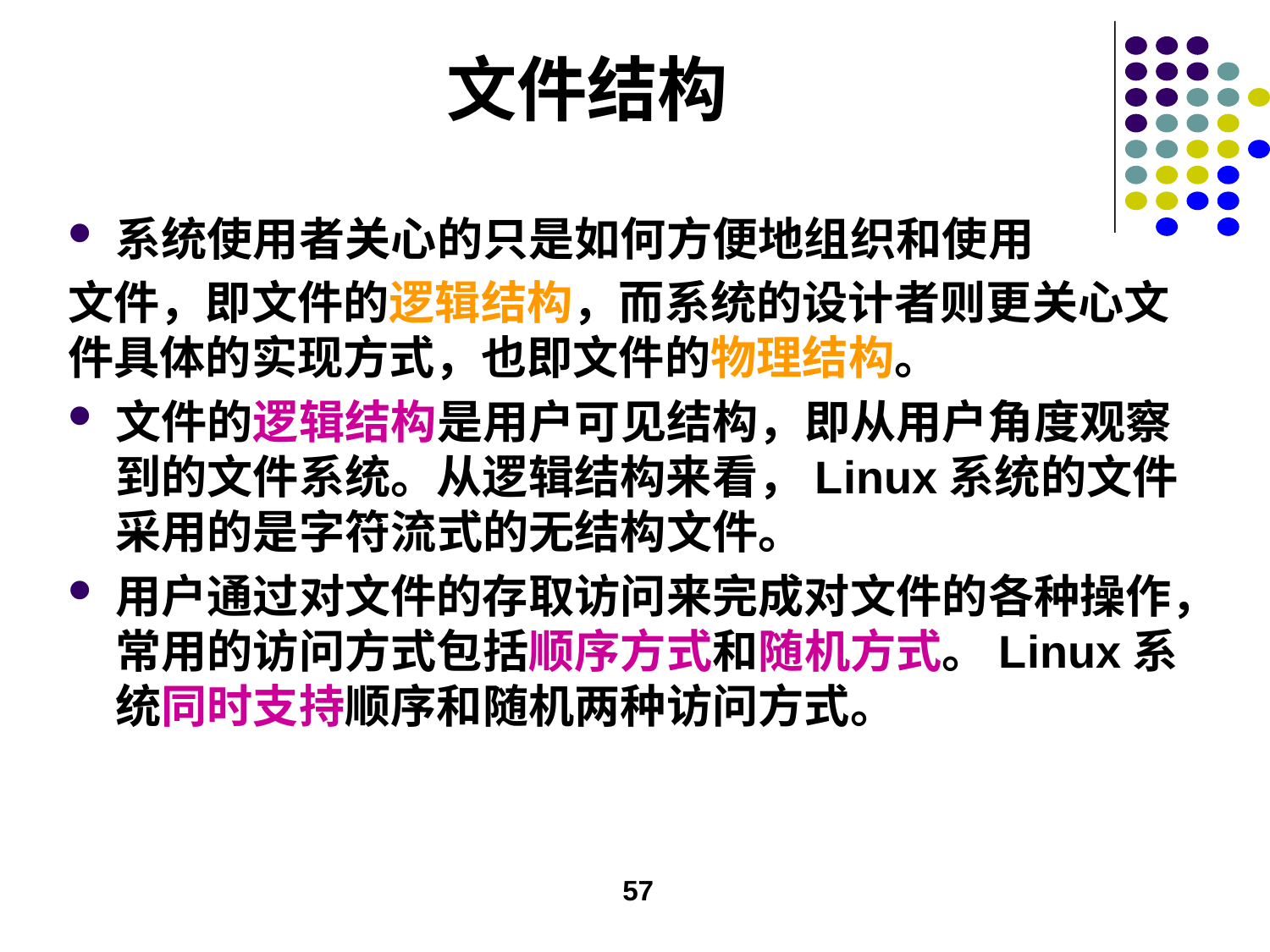

# 文件结构
系统使用者关心的只是如何方便地组织和使用
文件，即文件的逻辑结构，而系统的设计者则更关心文件具体的实现方式，也即文件的物理结构。
文件的逻辑结构是用户可见结构，即从用户角度观察到的文件系统。从逻辑结构来看，Linux系统的文件采用的是字符流式的无结构文件。
用户通过对文件的存取访问来完成对文件的各种操作，常用的访问方式包括顺序方式和随机方式。Linux系统同时支持顺序和随机两种访问方式。
57